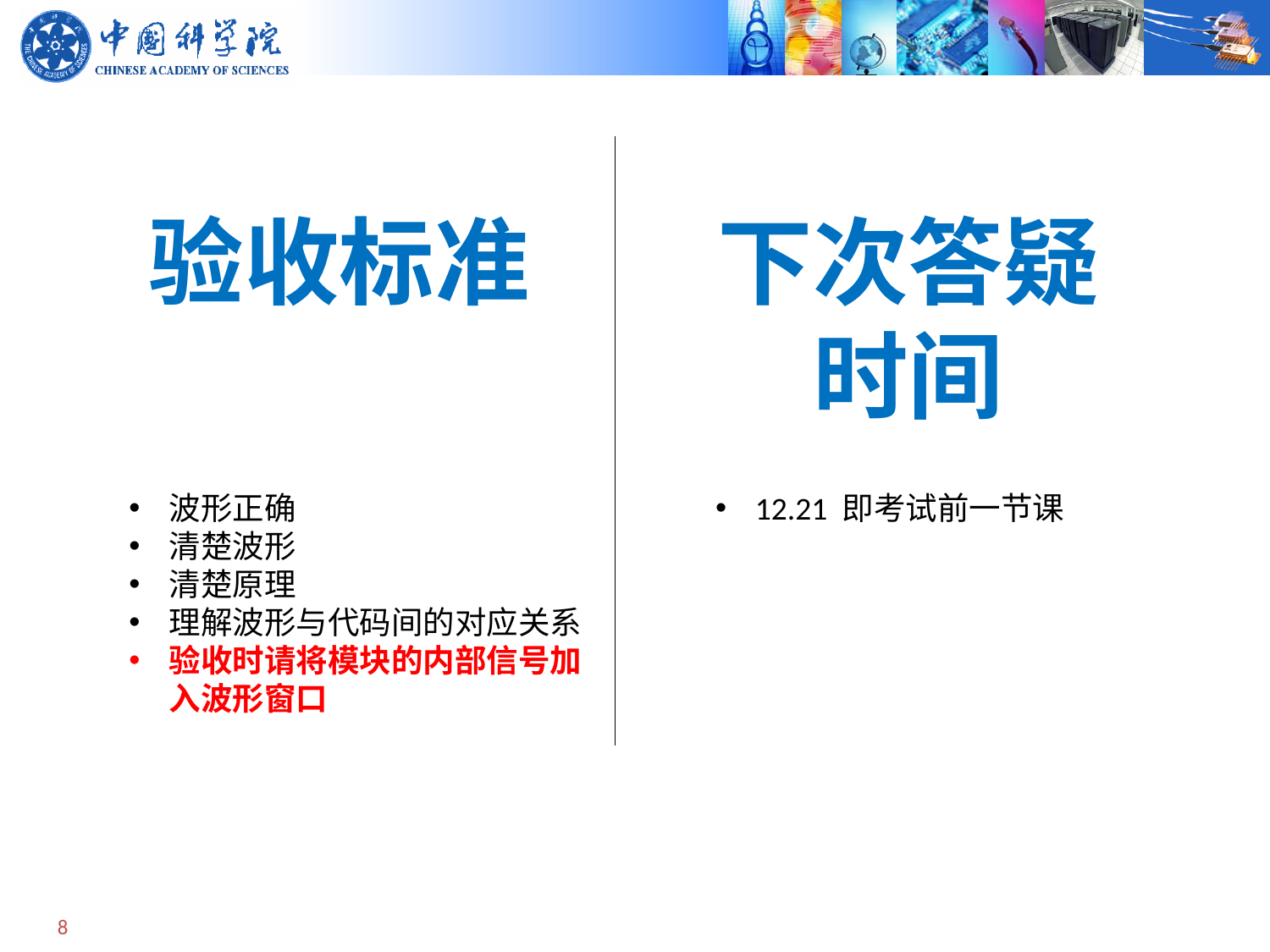

验收标准
下次答疑时间
波形正确
清楚波形
清楚原理
理解波形与代码间的对应关系
验收时请将模块的内部信号加入波形窗口
12.21 即考试前一节课